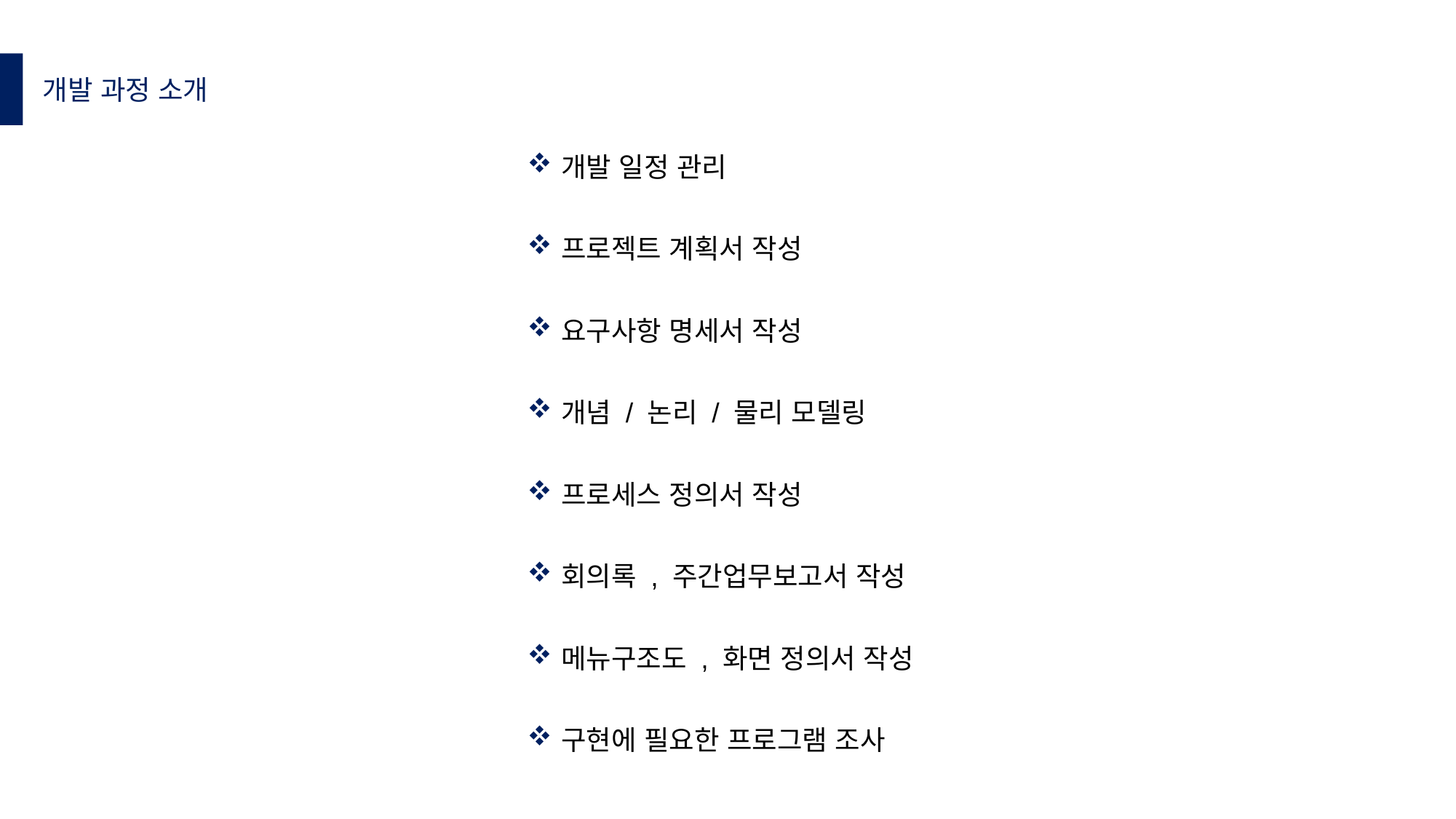

개발 과정 소개
개발 일정 관리
프로젝트 계획서 작성
요구사항 명세서 작성
개념 / 논리 / 물리 모델링
프로세스 정의서 작성
회의록 , 주간업무보고서 작성
메뉴구조도 , 화면 정의서 작성
구현에 필요한 프로그램 조사